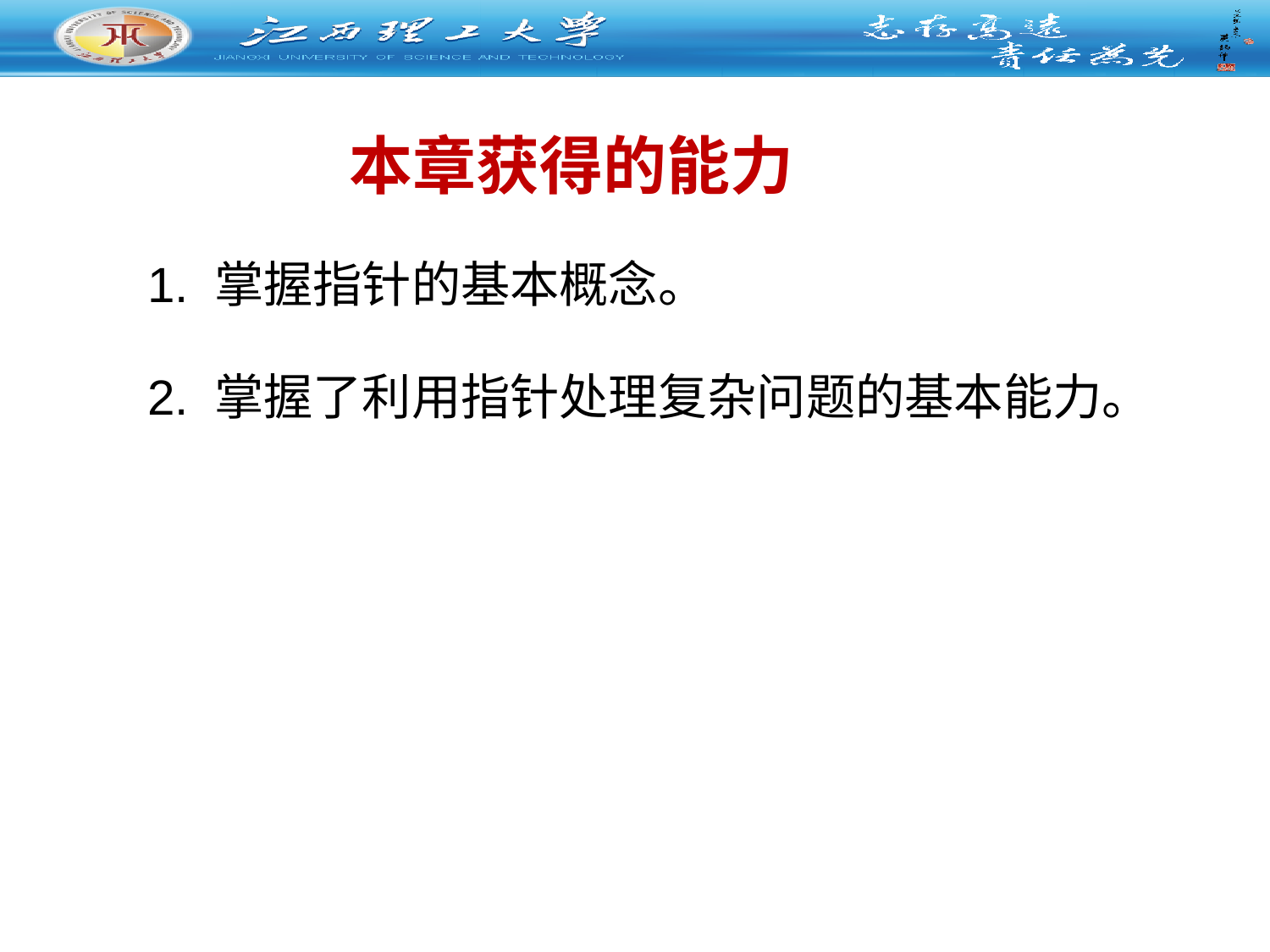

本章获得的能力
1. 掌握指针的基本概念。
2. 掌握了利用指针处理复杂问题的基本能力。